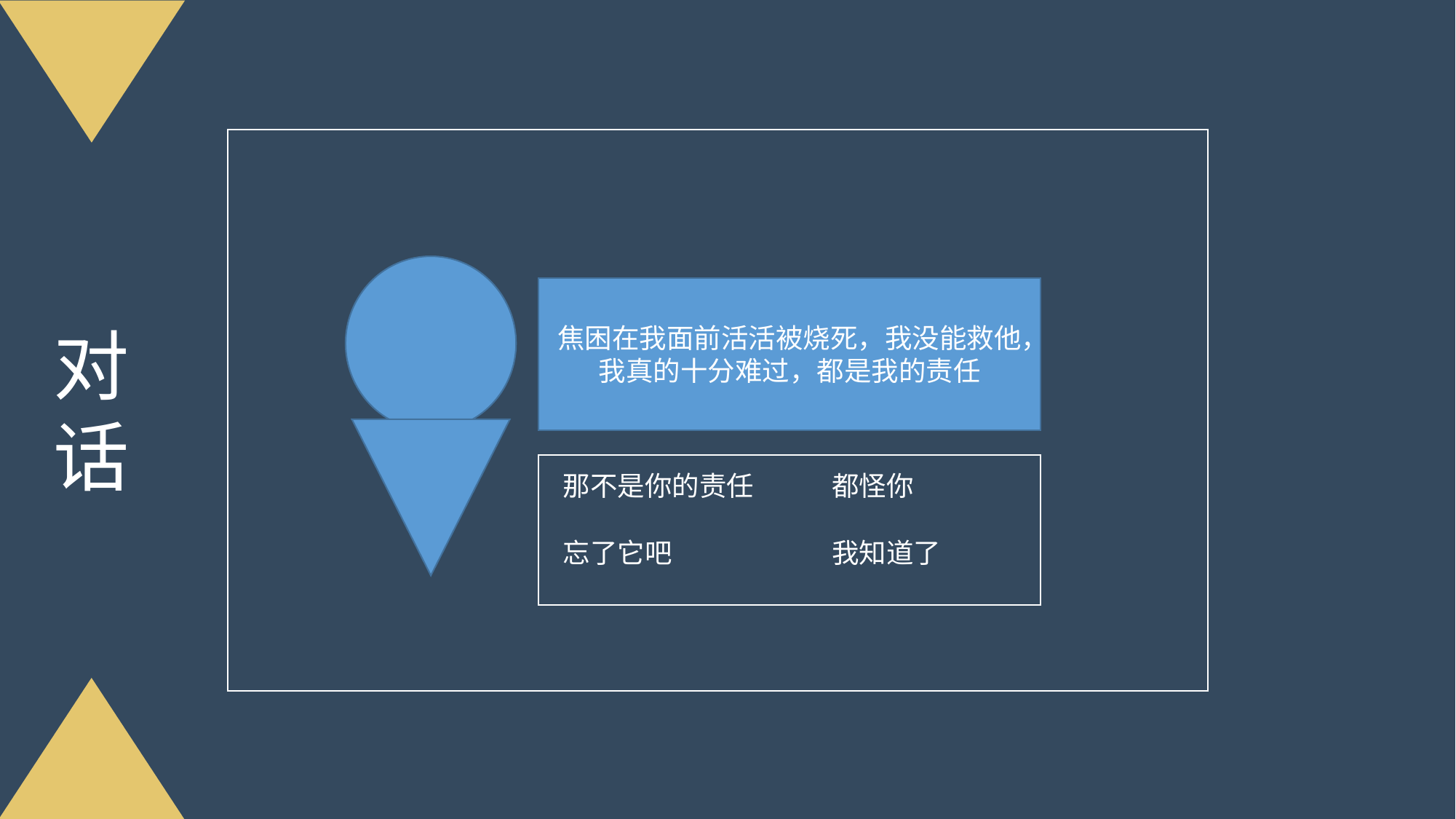

焦困在我面前活活被烧死，我没能救他，我真的十分难过，都是我的责任
对话

那不是你的责任
都怪你
忘了它吧
我知道了